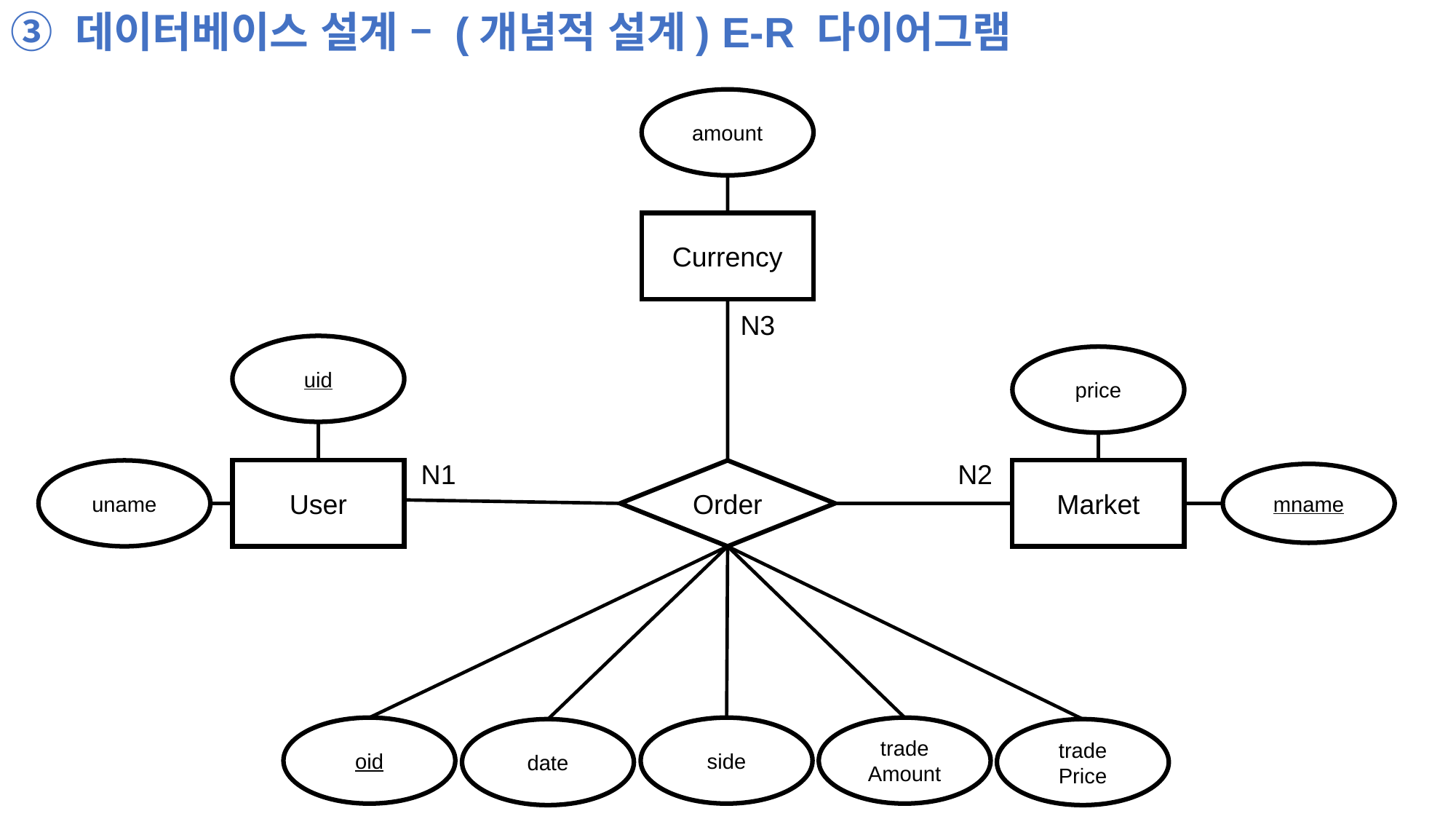

③ 데이터베이스 설계 – (개념적 설계) E-R 다이어그램
amount
Currency
N3
uid
price
N1
N2
uname
User
Order
Market
mname
oid
side
trade
Amount
date
trade
Price